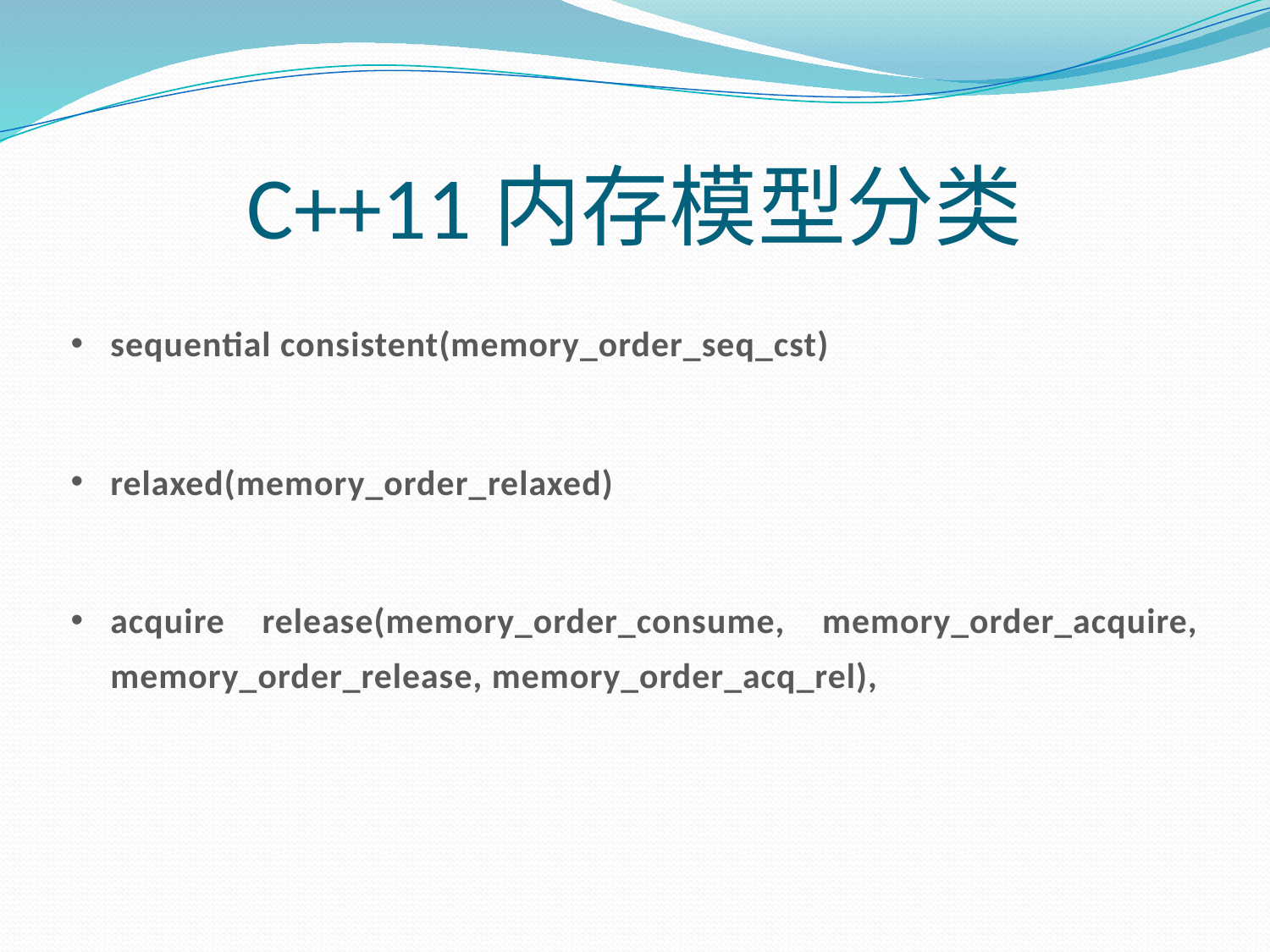

C++11内存模型分类

sequential consistent(memory_order_seq_cst)

relaxed(memory_order_relaxed)

acquire release(memory_order_consume, memory_order_acquire, memory_order_release, memory_order_acq_rel),